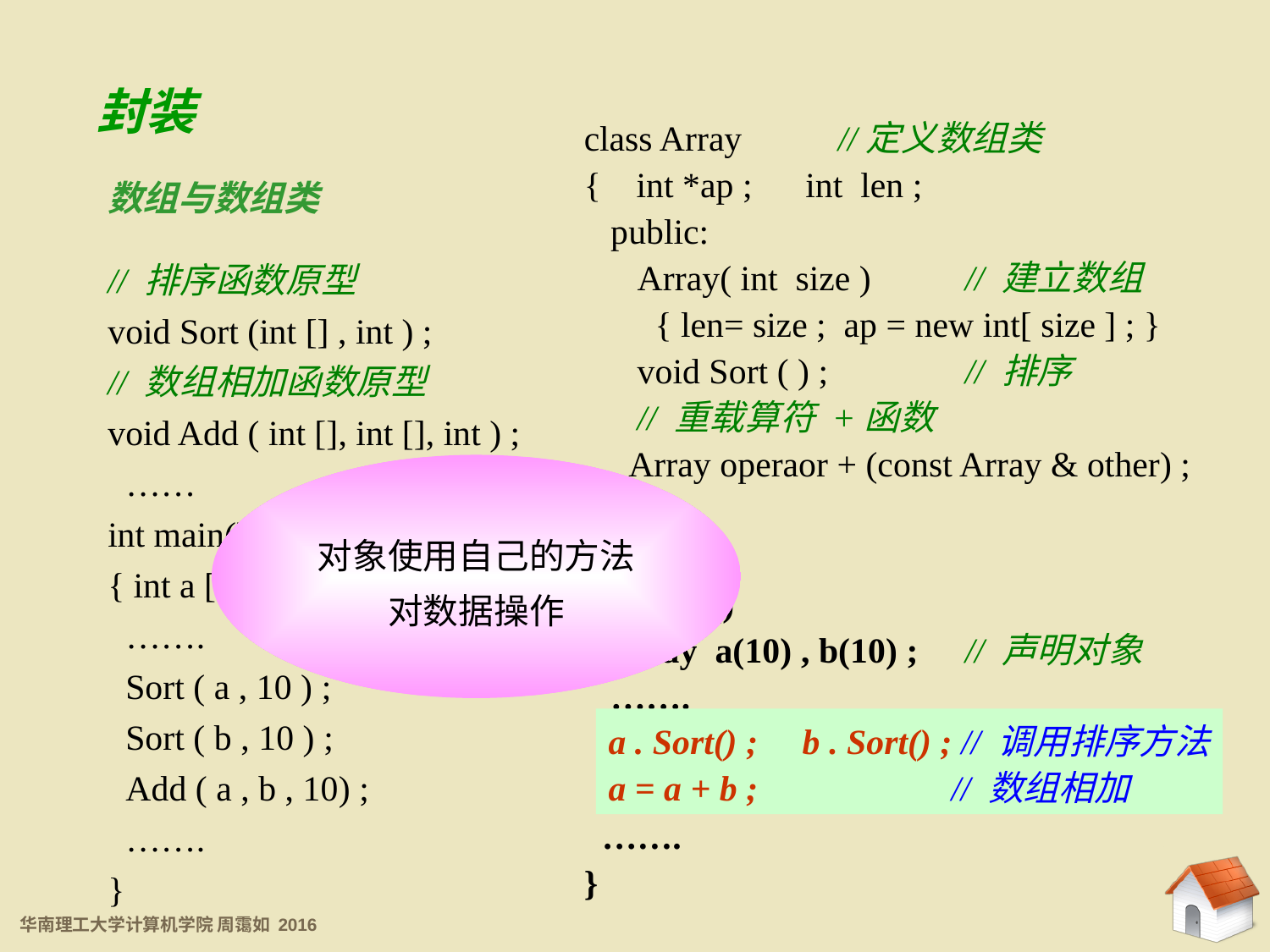

封装
6.1  类与对象
class Array	//定义数组类
{    int *ap ;      int  len ;
   public:
      Array( int  size )	// 建立数组
        { len= size ;  ap = new int[ size ] ; }
      void Sort ( ) ;		// 排序
      // 重载算符 +函数
     Array operaor + (const Array & other) ;
};
  ……
int main()
{ Array  a(10) , b(10) ;	// 声明对象
   …….
   a . Sort() ;     b . Sort() ;	// 调用排序方法
   a = a + b ;		// 数组相加
  …….
}
数组与数组类
// 排序函数原型
void Sort (int [] , int ) ;
// 数组相加函数原型
void Add ( int [], int [], int ) ;
  ……
int main()
{ int a [10] , b [10] ;
  …….
  Sort ( a , 10 ) ;
  Sort ( b , 10 ) ;
  Add ( a , b , 10) ;
  …….
}
对象使用自己的方法
对数据操作
a . Sort() ;     b . Sort() ; // 调用排序方法
a = a + b ;	          // 数组相加